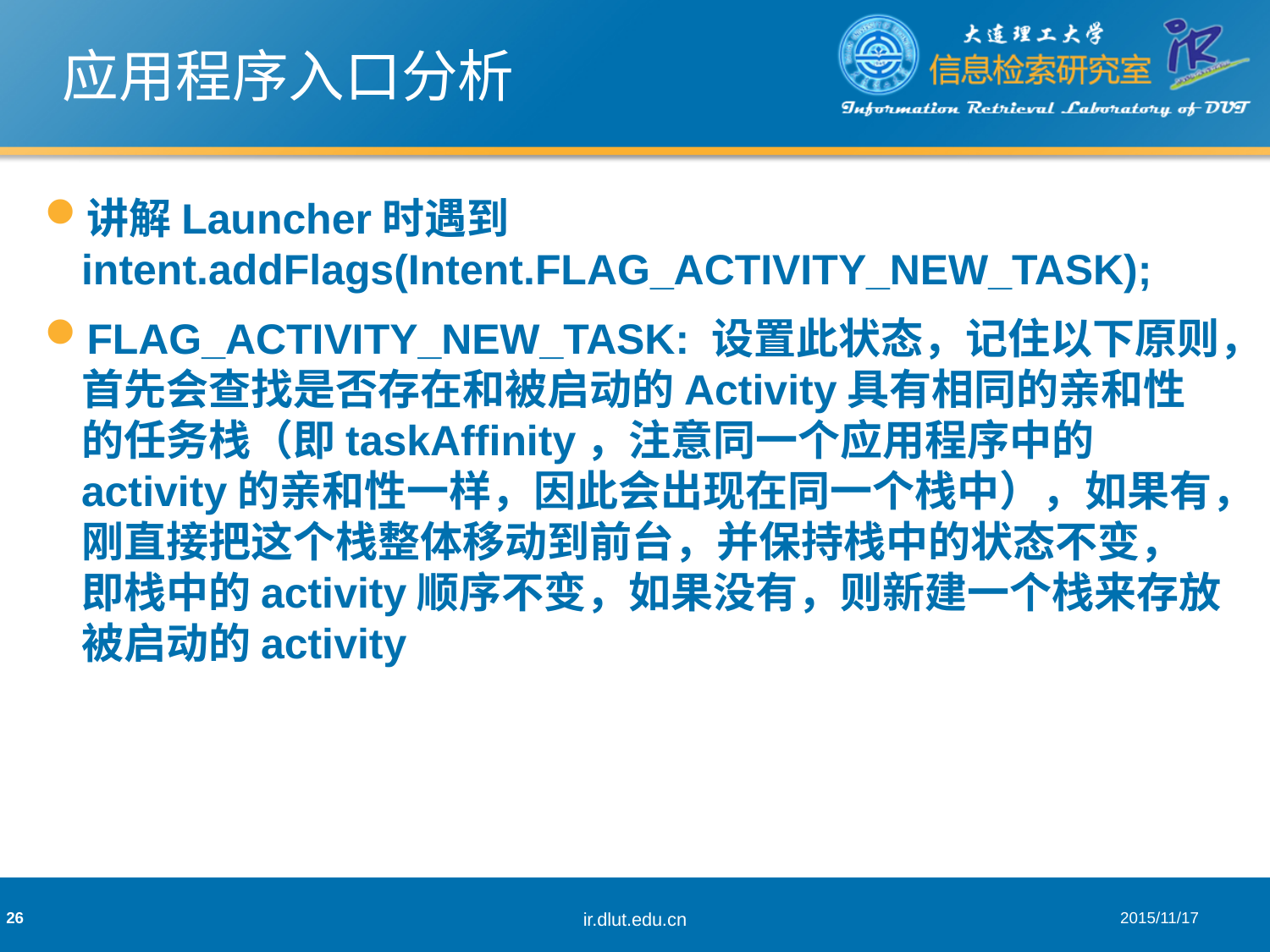

# 应用程序入口分析
讲解Launcher时遇到 intent.addFlags(Intent.FLAG_ACTIVITY_NEW_TASK);
FLAG_ACTIVITY_NEW_TASK: 设置此状态，记住以下原则，首先会查找是否存在和被启动的Activity具有相同的亲和性的任务栈（即taskAffinity，注意同一个应用程序中的activity的亲和性一样，因此会出现在同一个栈中），如果有，刚直接把这个栈整体移动到前台，并保持栈中的状态不变，即栈中的activity顺序不变，如果没有，则新建一个栈来存放被启动的activity